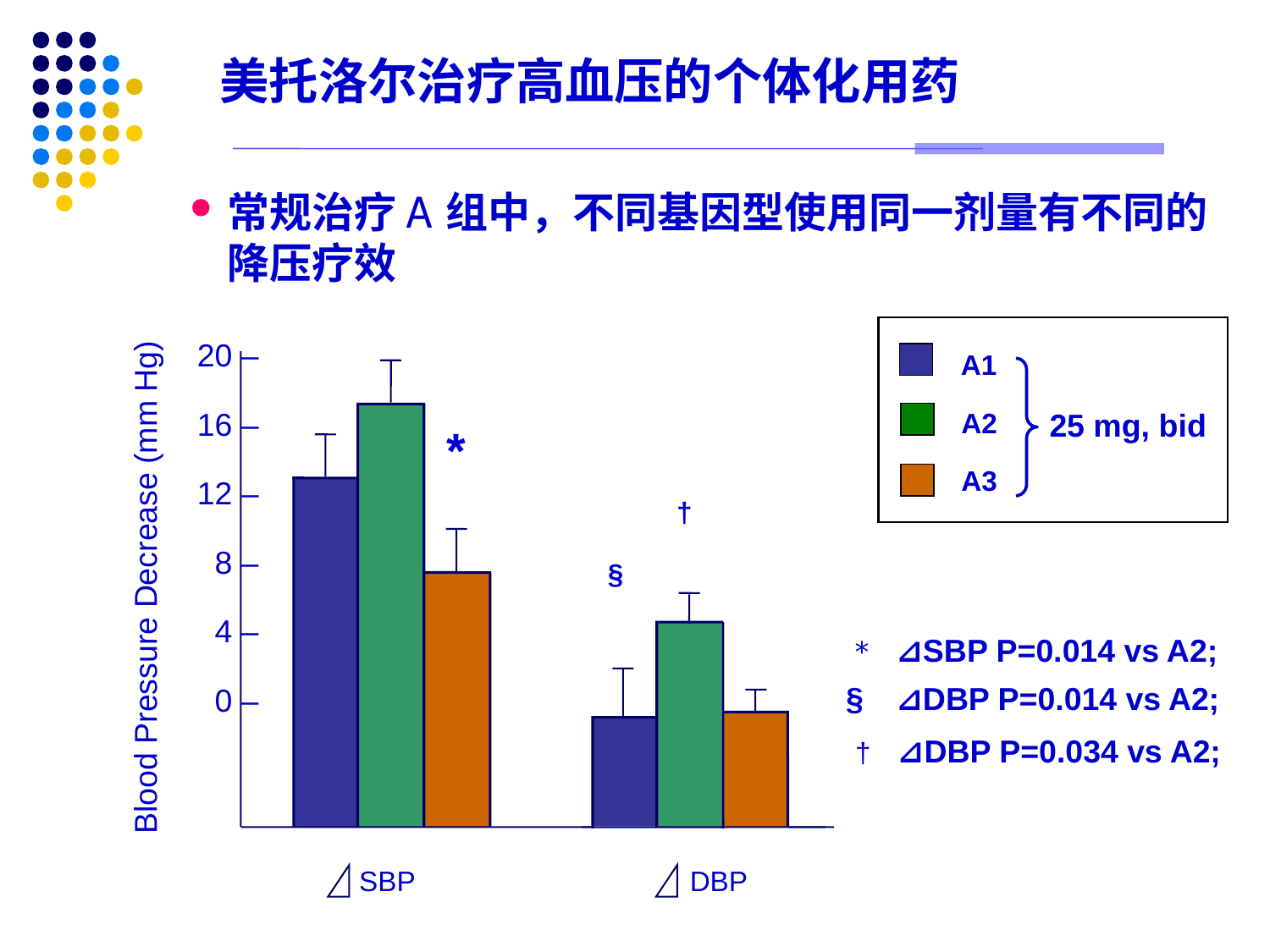

美托洛尔治疗高血压的个体化用药
常规治疗A组中，不同基因型使用同一剂量有不同的降压疗效

          A1
         A2
         A3
20 –
16 –
12 –
8 –
4 –
0 –

25 mg, bid

*

†
Blood Pressure Decrease (mm Hg)

§

 *	⊿SBP P=0.014 vs A2;
§	⊿DBP P=0.014 vs A2;
 †   ⊿DBP P=0.034 vs A2;

SBP
DBP